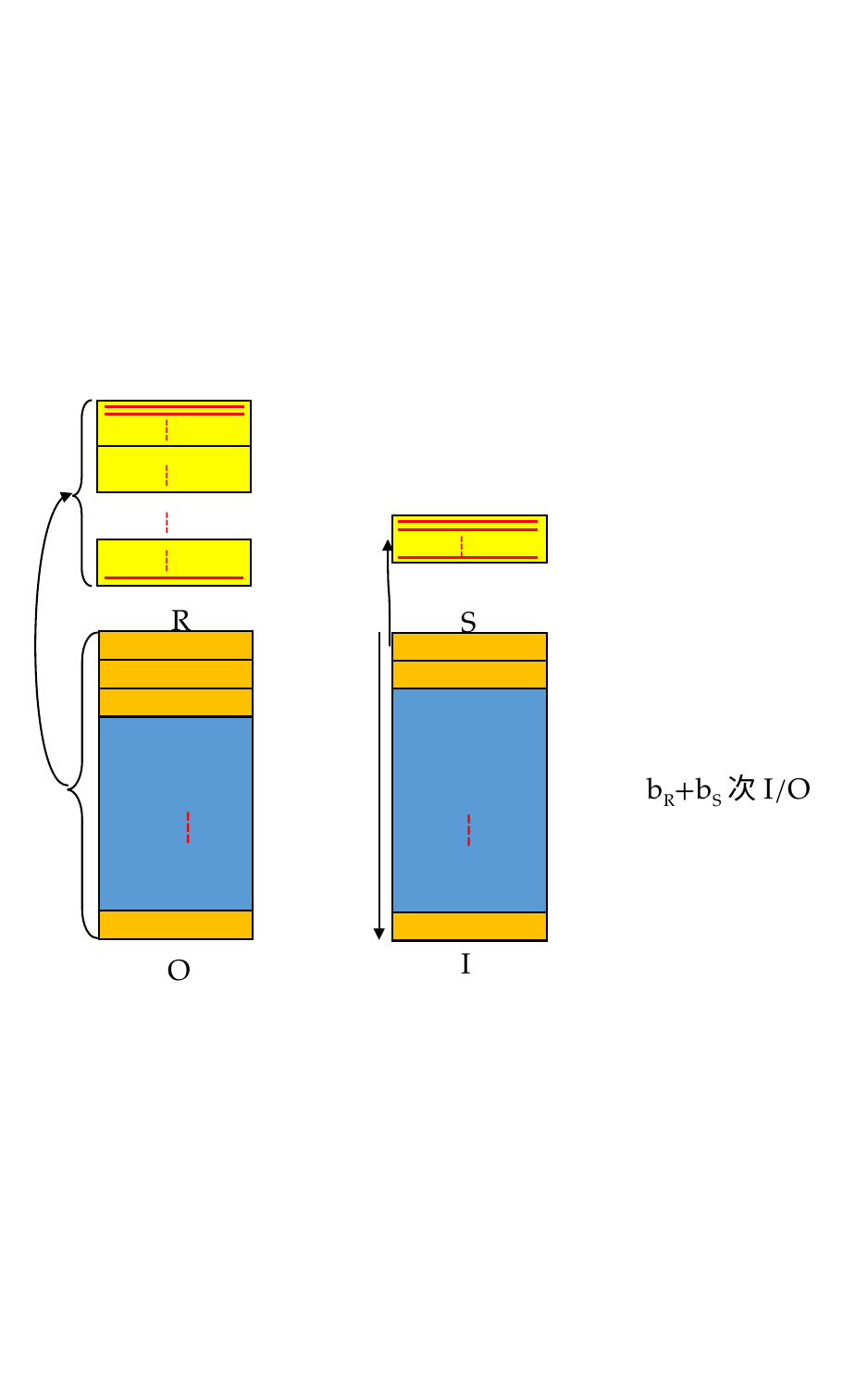

┆

┆
┆

┆

┆
R
S

bR+bS次I/O
┆
┆

I
O